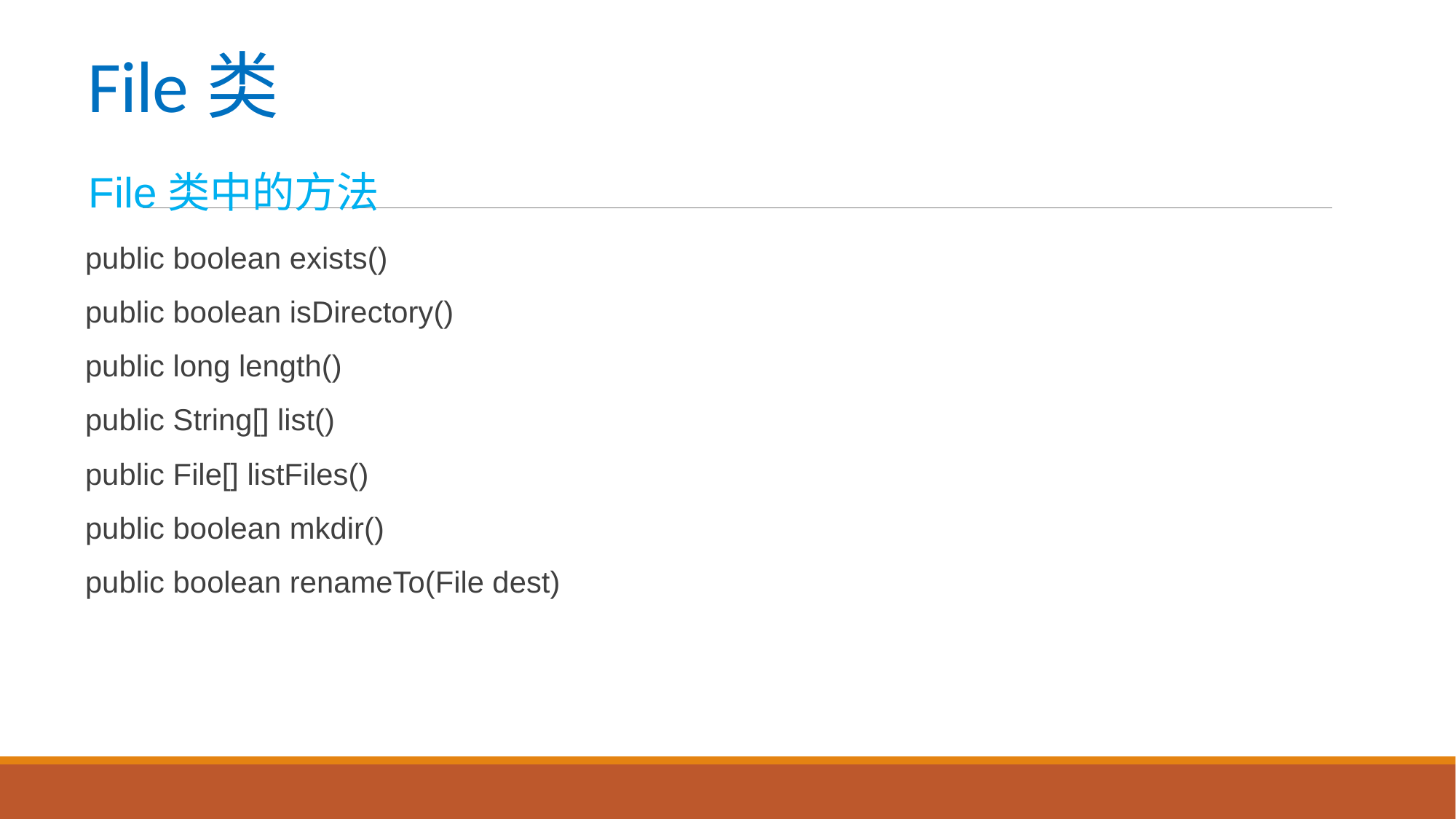

# File类
File类中的方法
public boolean exists()
public boolean isDirectory()
public long length()
public String[] list()
public File[] listFiles()
public boolean mkdir()
public boolean renameTo(File dest)